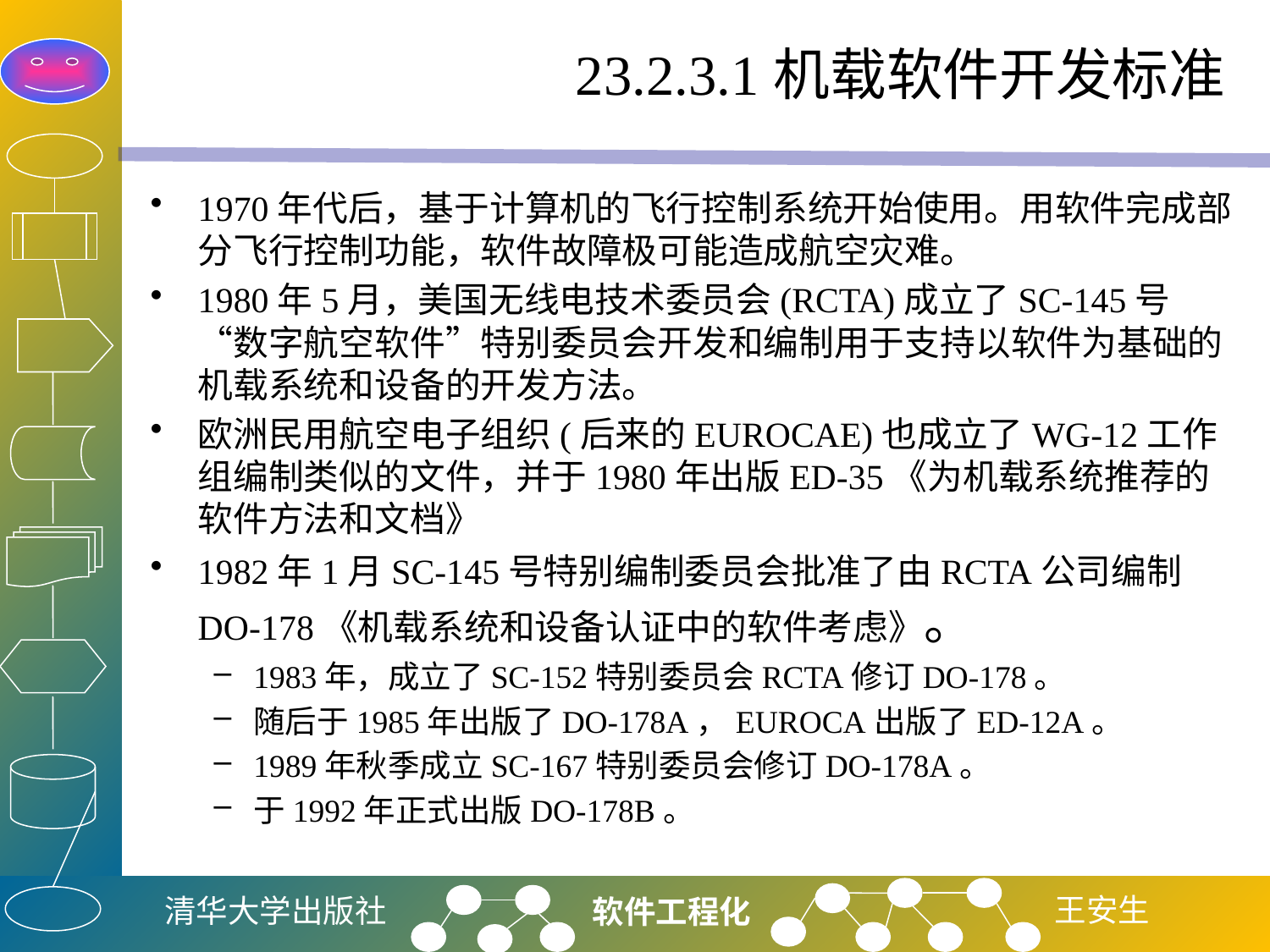

# 23.2.3.1机载软件开发标准
1970年代后，基于计算机的飞行控制系统开始使用。用软件完成部分飞行控制功能，软件故障极可能造成航空灾难。
1980年5月，美国无线电技术委员会(RCTA)成立了SC-145号 “数字航空软件”特别委员会开发和编制用于支持以软件为基础的机载系统和设备的开发方法。
欧洲民用航空电子组织(后来的EUROCAE)也成立了WG-12工作组编制类似的文件，并于1980年出版ED-35《为机载系统推荐的软件方法和文档》
1982年1月SC-145号特别编制委员会批准了由RCTA公司编制DO-178《机载系统和设备认证中的软件考虑》。
1983年，成立了SC-152特别委员会RCTA修订DO-178。
随后于1985年出版了DO-178A，EUROCA出版了ED-12A。
1989年秋季成立SC-167特别委员会修订DO-178A。
于1992年正式出版DO-178B。